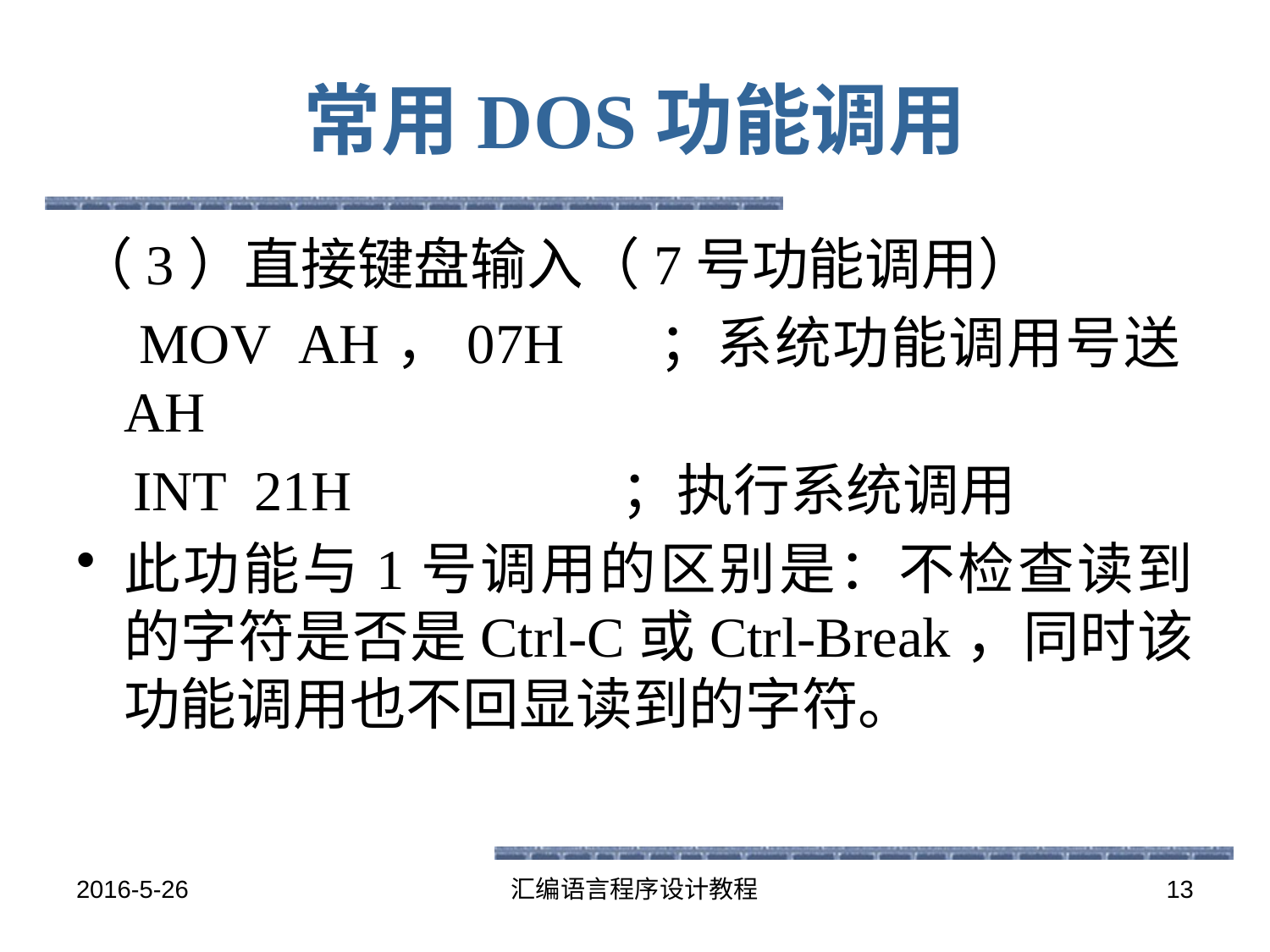

# 常用DOS功能调用
（3）直接键盘输入（7号功能调用）
    MOV  AH，07H     ；系统功能调用号送AH
    INT  21H                  ；执行系统调用
此功能与1号调用的区别是：不检查读到的字符是否是Ctrl-C或Ctrl-Break，同时该功能调用也不回显读到的字符。

2016-5-26
汇编语言程序设计教程
13